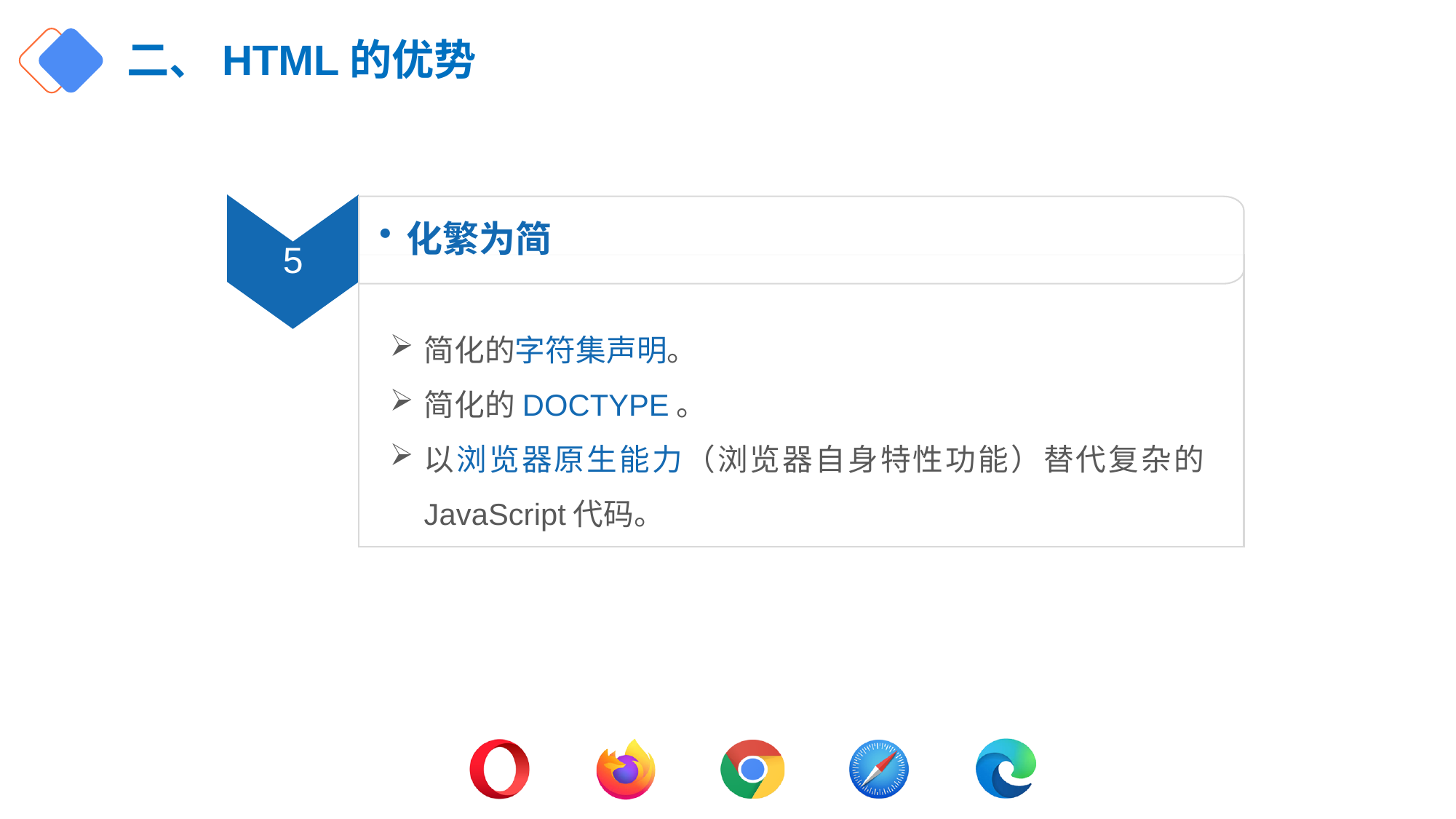

# 二、HTML的优势
5
化繁为简

简化的字符集声明。
简化的DOCTYPE。
以浏览器原生能力（浏览器自身特性功能）替代复杂的JavaScript代码。